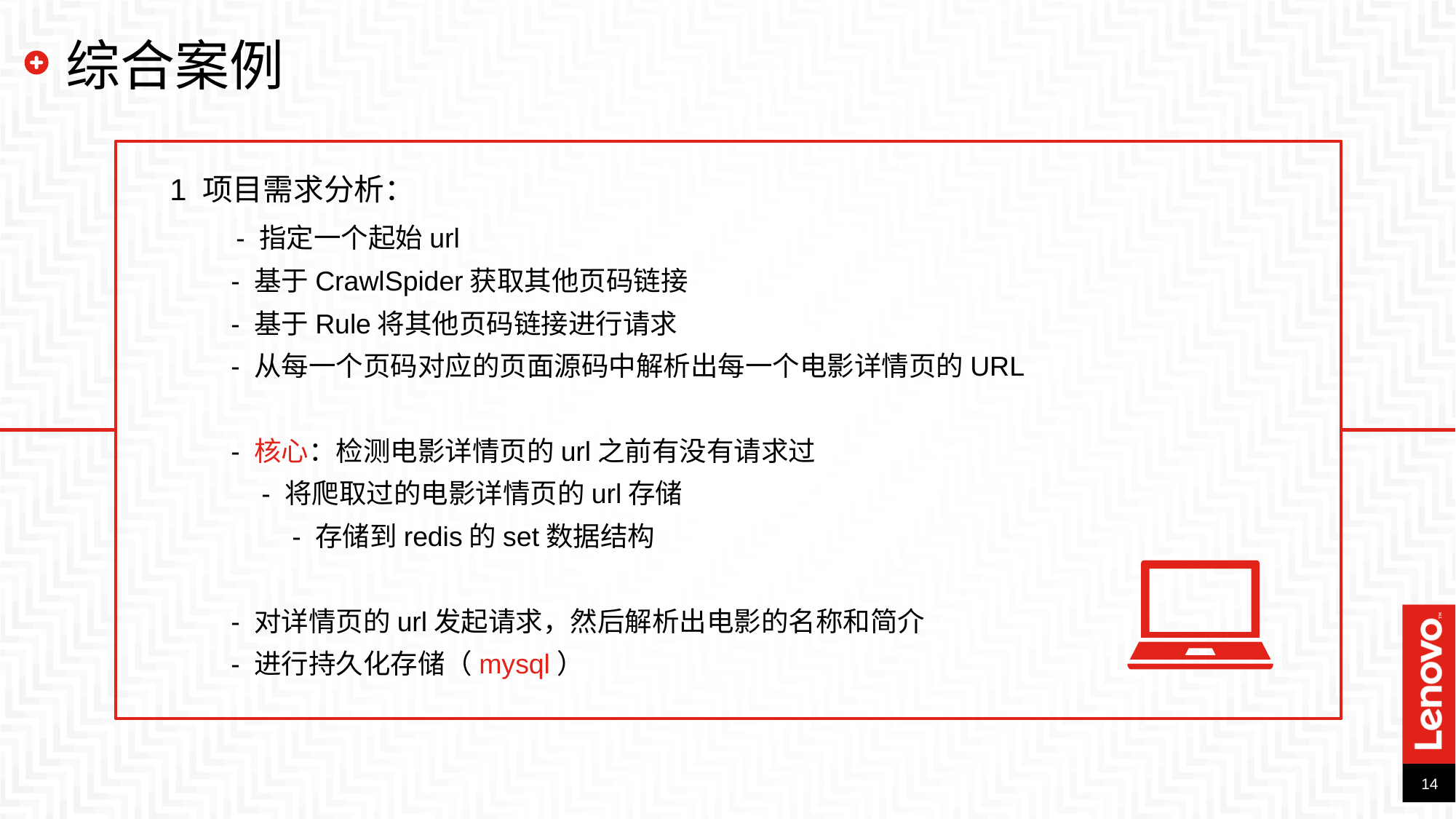

# 综合案例

1 项目需求分析：
        - 指定一个起始url
        - 基于CrawlSpider获取其他页码链接
        - 基于Rule将其他页码链接进行请求
        - 从每一个页码对应的页面源码中解析出每一个电影详情页的URL

        - 核心：检测电影详情页的url之前有没有请求过
            - 将爬取过的电影详情页的url存储
                - 存储到redis的set数据结构

        - 对详情页的url发起请求，然后解析出电影的名称和简介
        - 进行持久化存储（mysql）